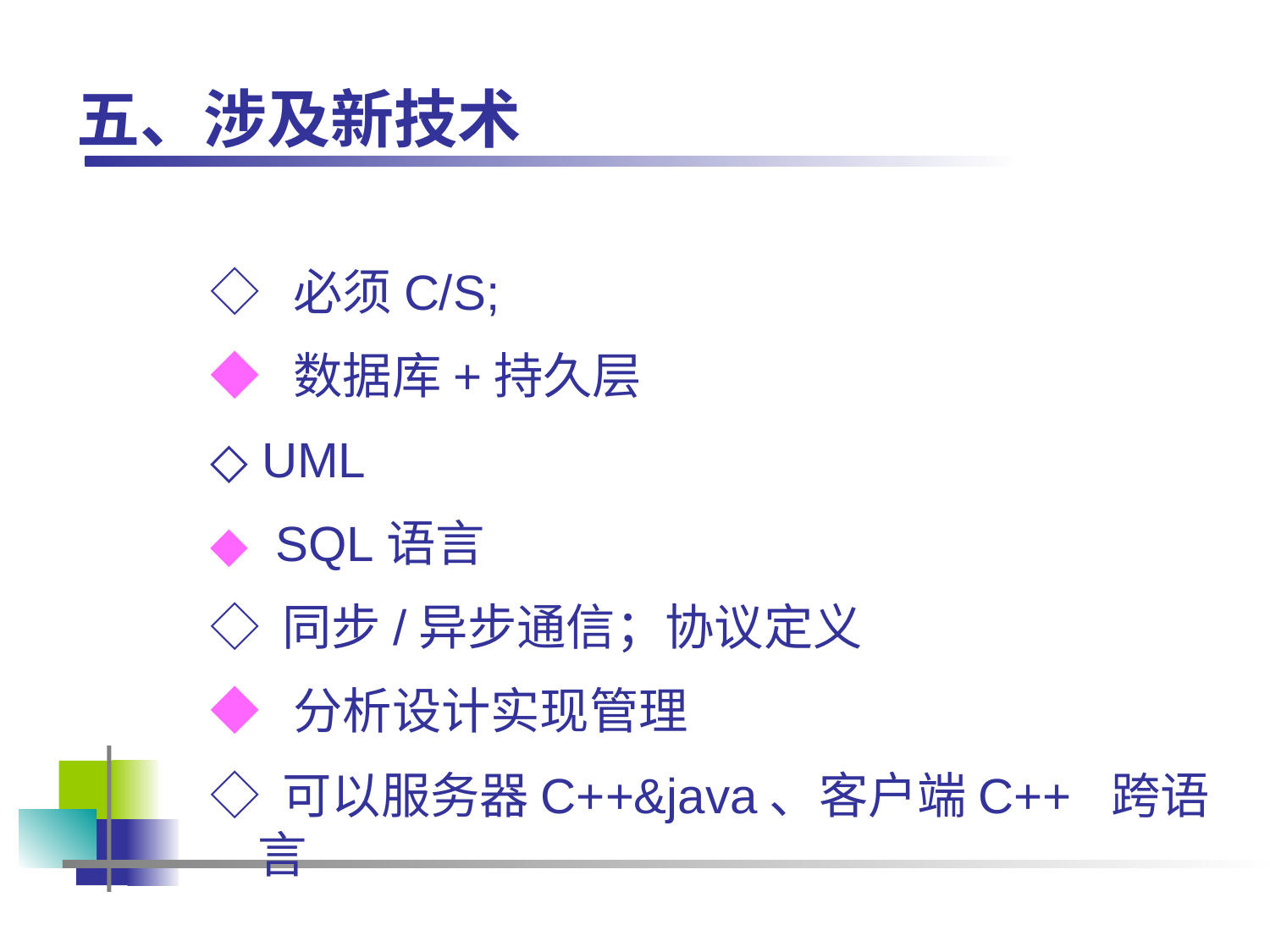

# 五、涉及新技术

◇  必须C/S;
◆  数据库+持久层
◇ UML
◆  SQL语言
◇ 同步/异步通信；协议定义
◆  分析设计实现管理
◇ 可以服务器C++&java、客户端C++  跨语言